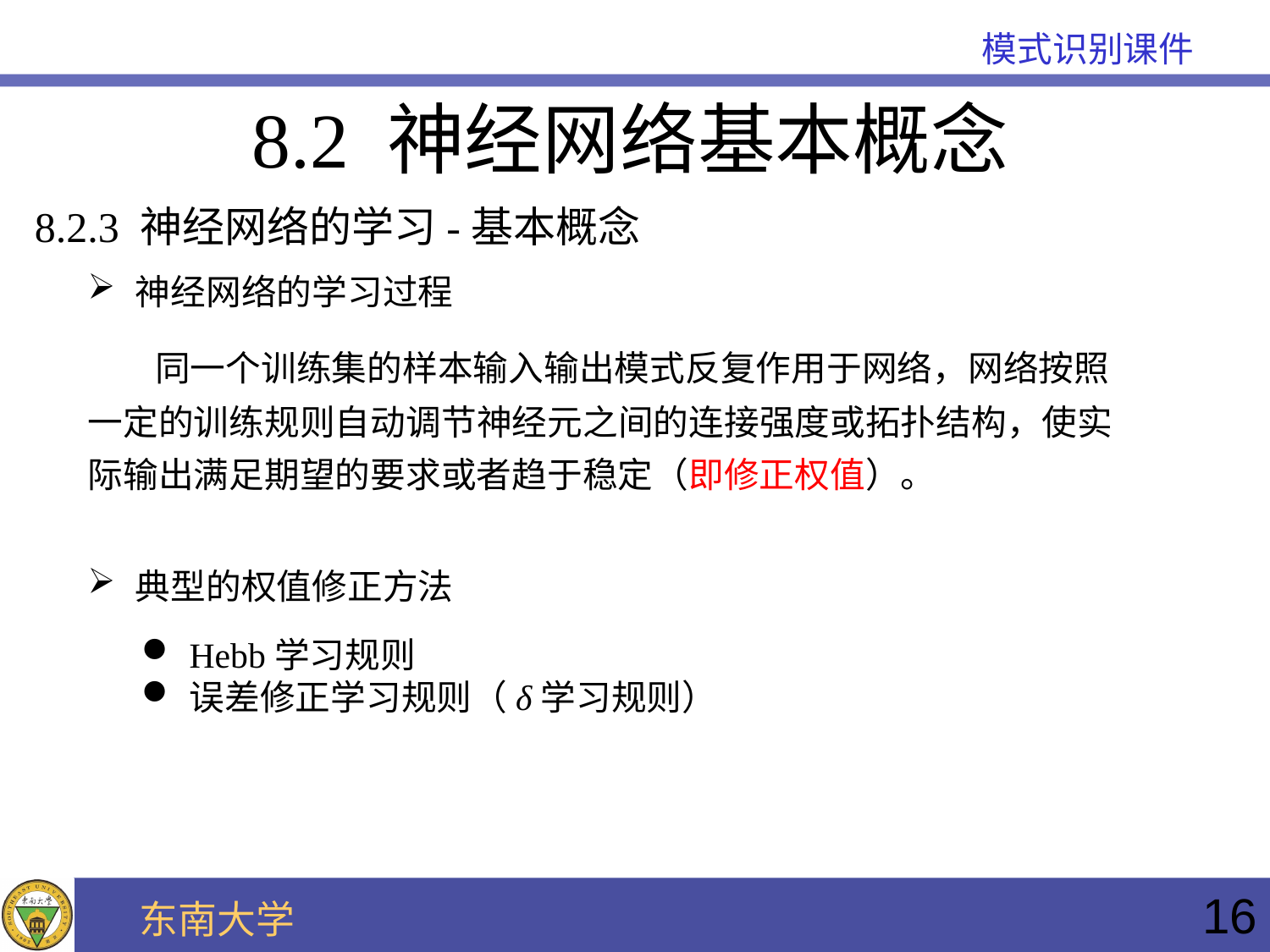

8.2 神经网络基本概念
8.2.3 神经网络的学习-基本概念
神经网络的学习过程
      同一个训练集的样本输入输出模式反复作用于网络，网络按照一定的训练规则自动调节神经元之间的连接强度或拓扑结构，使实际输出满足期望的要求或者趋于稳定（即修正权值）。
典型的权值修正方法
Hebb学习规则
误差修正学习规则（δ学习规则）
16